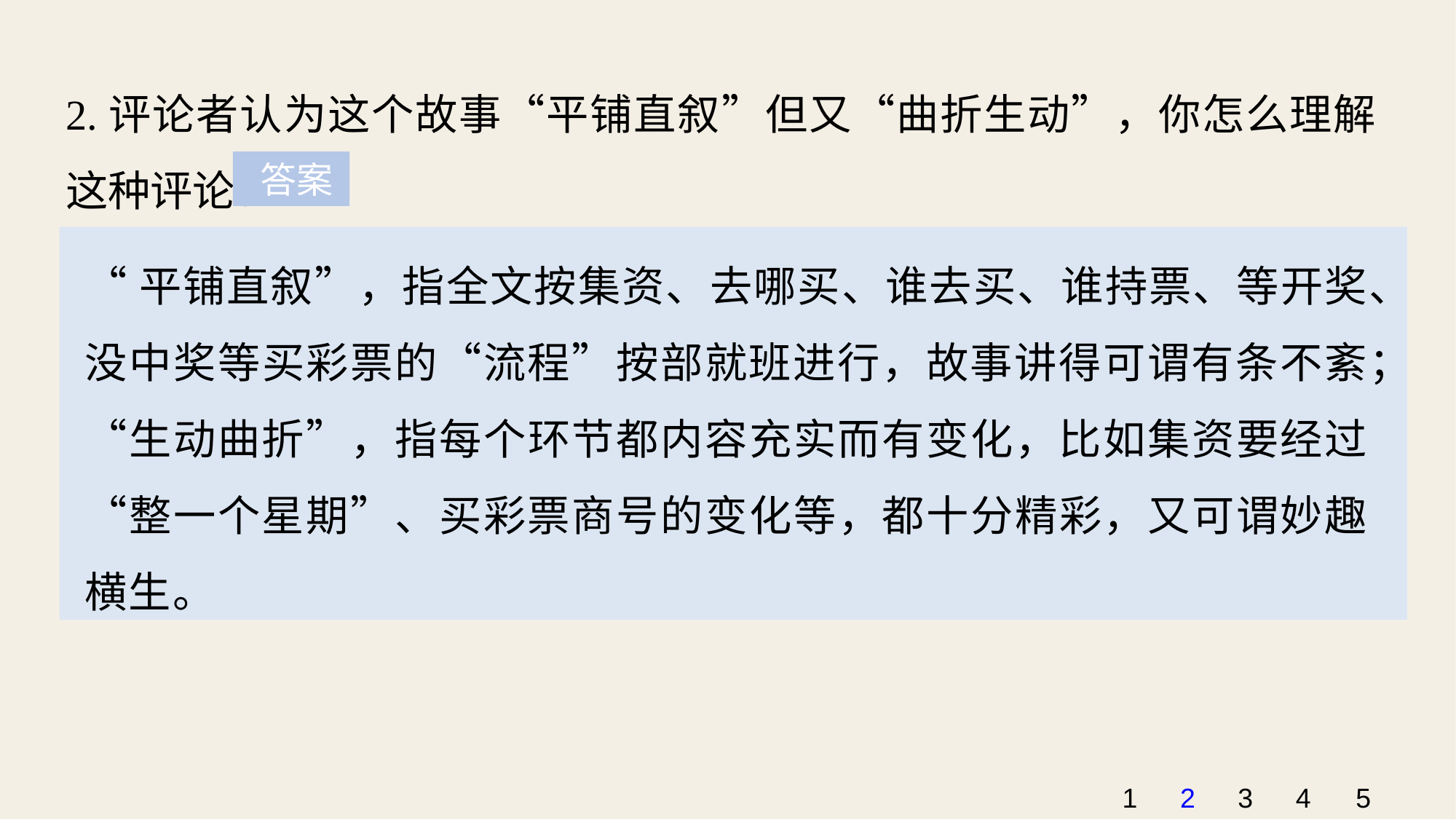

2.评论者认为这个故事“平铺直叙”但又“曲折生动”，你怎么理解这种评论？
 答案
“平铺直叙”，指全文按集资、去哪买、谁去买、谁持票、等开奖、没中奖等买彩票的“流程”按部就班进行，故事讲得可谓有条不紊；“生动曲折”，指每个环节都内容充实而有变化，比如集资要经过“整一个星期”、买彩票商号的变化等，都十分精彩，又可谓妙趣横生。

1
2
3
4
5